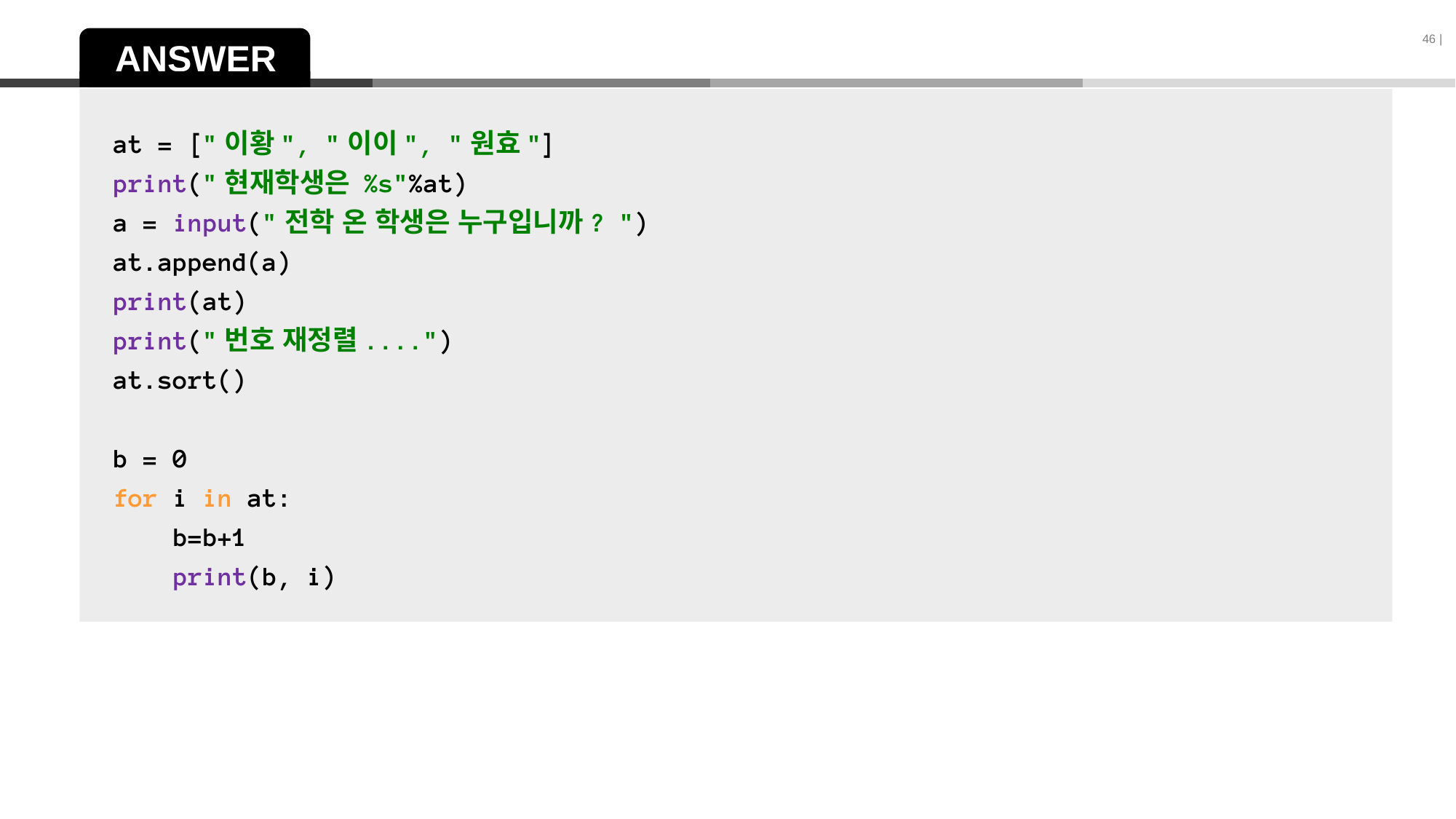

46 |

ANSWER

at = ["이황", "이이", "원효"]
print("현재학생은 %s"%at)
a = input("전학 온 학생은 누구입니까? ")
at.append(a)
print(at)
print("번호 재정렬....")
at.sort()

b = 0
for i in at:
    b=b+1
    print(b, i)